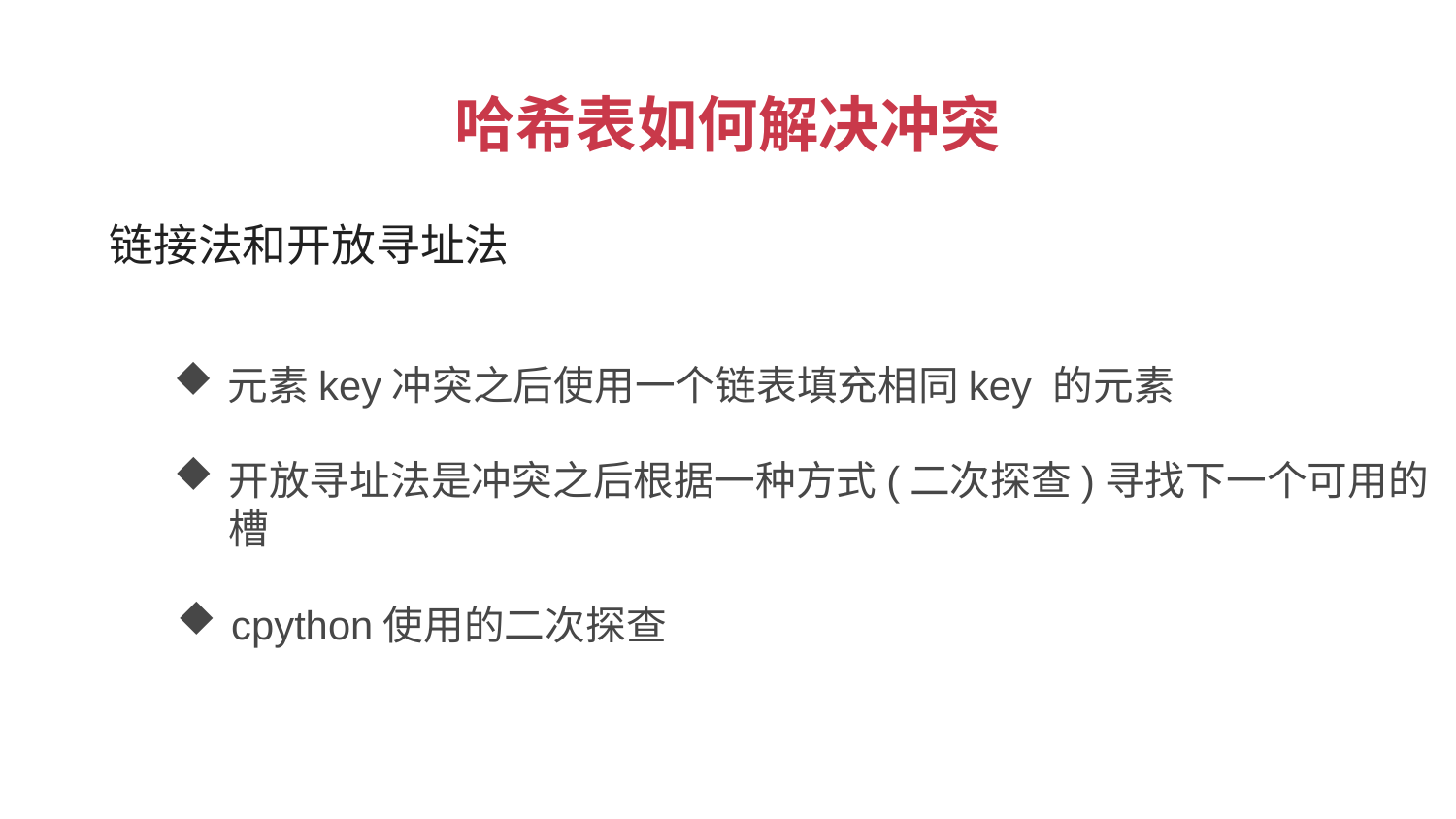

哈希表如何解决冲突
 链接法和开放寻址法
元素key冲突之后使用一个链表填充相同key 的元素
开放寻址法是冲突之后根据一种方式(二次探查)寻找下一个可用的槽
cpython使用的二次探查